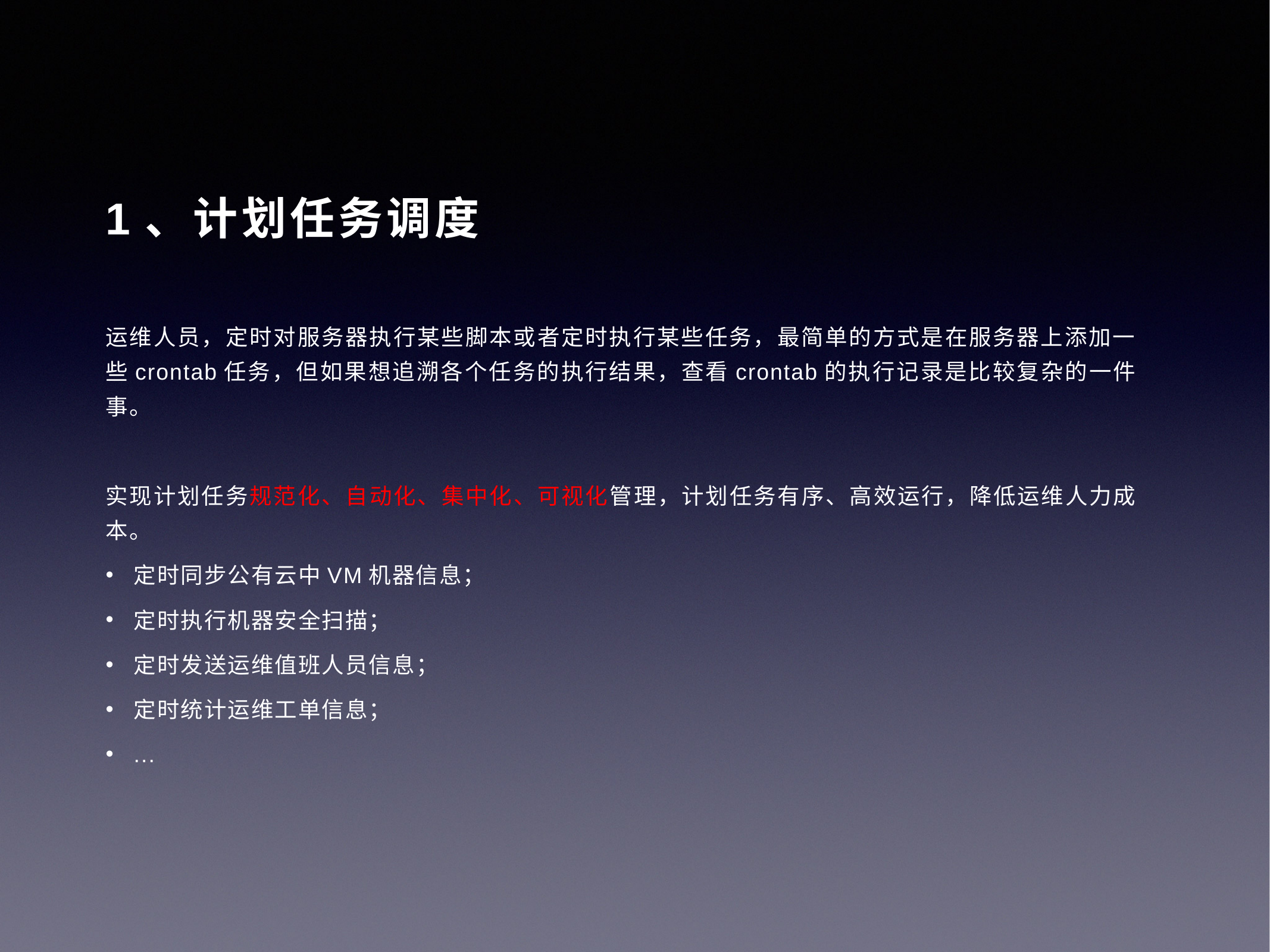

1、计划任务调度
运维人员，定时对服务器执行某些脚本或者定时执行某些任务，最简单的方式是在服务器上添加一些crontab任务，但如果想追溯各个任务的执行结果，查看crontab的执行记录是比较复杂的一件事。

实现计划任务规范化、自动化、集中化、可视化管理，计划任务有序、高效运行，降低运维人力成本。
定时同步公有云中VM机器信息；
定时执行机器安全扫描；
定时发送运维值班人员信息；
定时统计运维工单信息；
...